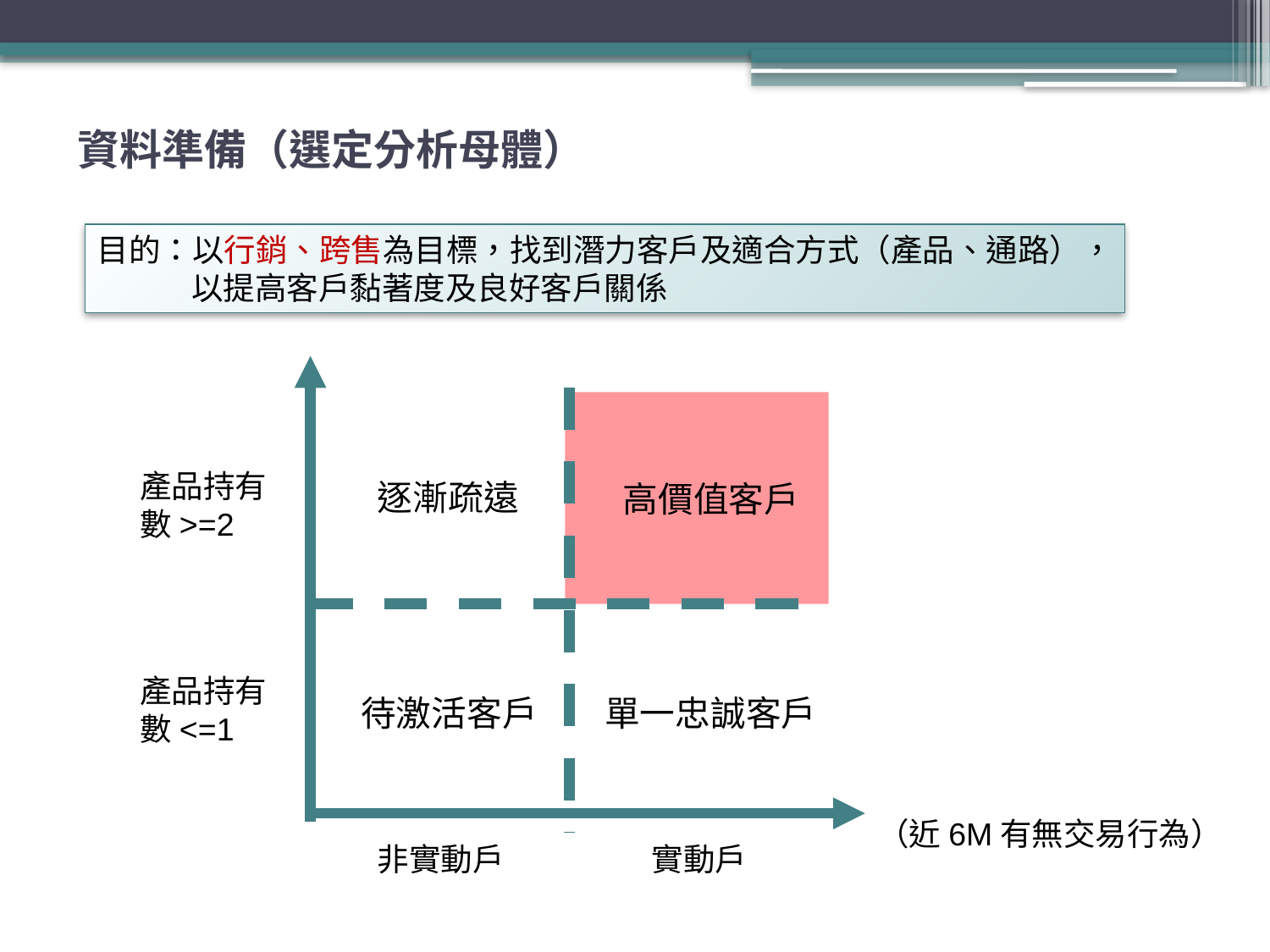

# 資料準備（選定分析母體）
目的：以行銷、跨售為目標，找到潛力客戶及適合方式（產品、通路），
            以提高客戶黏著度及良好客戶關係
產品持有數>=2
逐漸疏遠
產品持有數<=1
待激活客戶
單一忠誠客戶
實動戶
非實動戶
高價值客戶

（近6M有無交易行為）